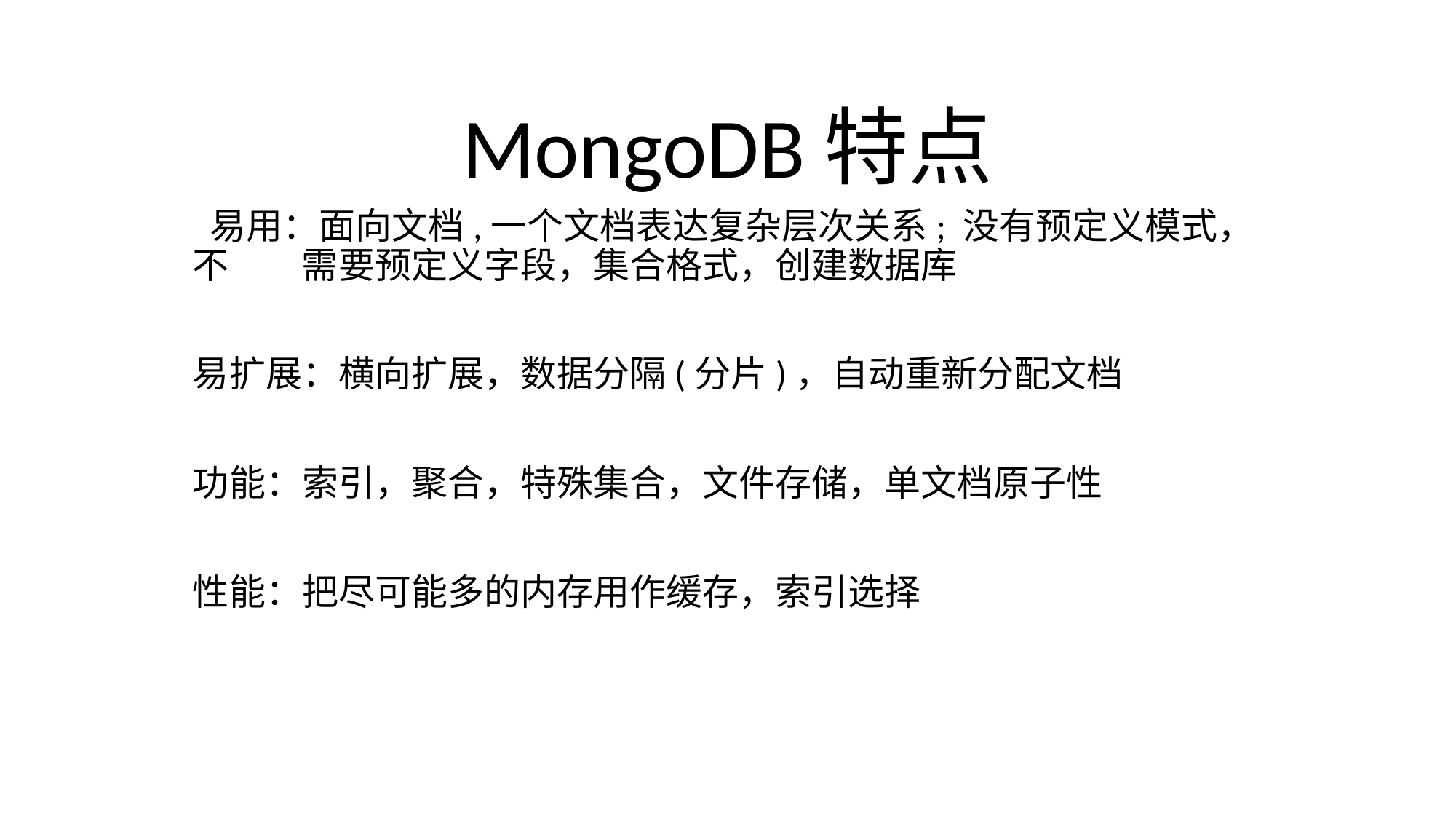

# MongoDB特点
 易用：面向文档,一个文档表达复杂层次关系; 没有预定义模式，不	需要预定义字段，集合格式，创建数据库

易扩展：横向扩展，数据分隔(分片)，自动重新分配文档

功能：索引，聚合，特殊集合，文件存储，单文档原子性

性能：把尽可能多的内存用作缓存，索引选择